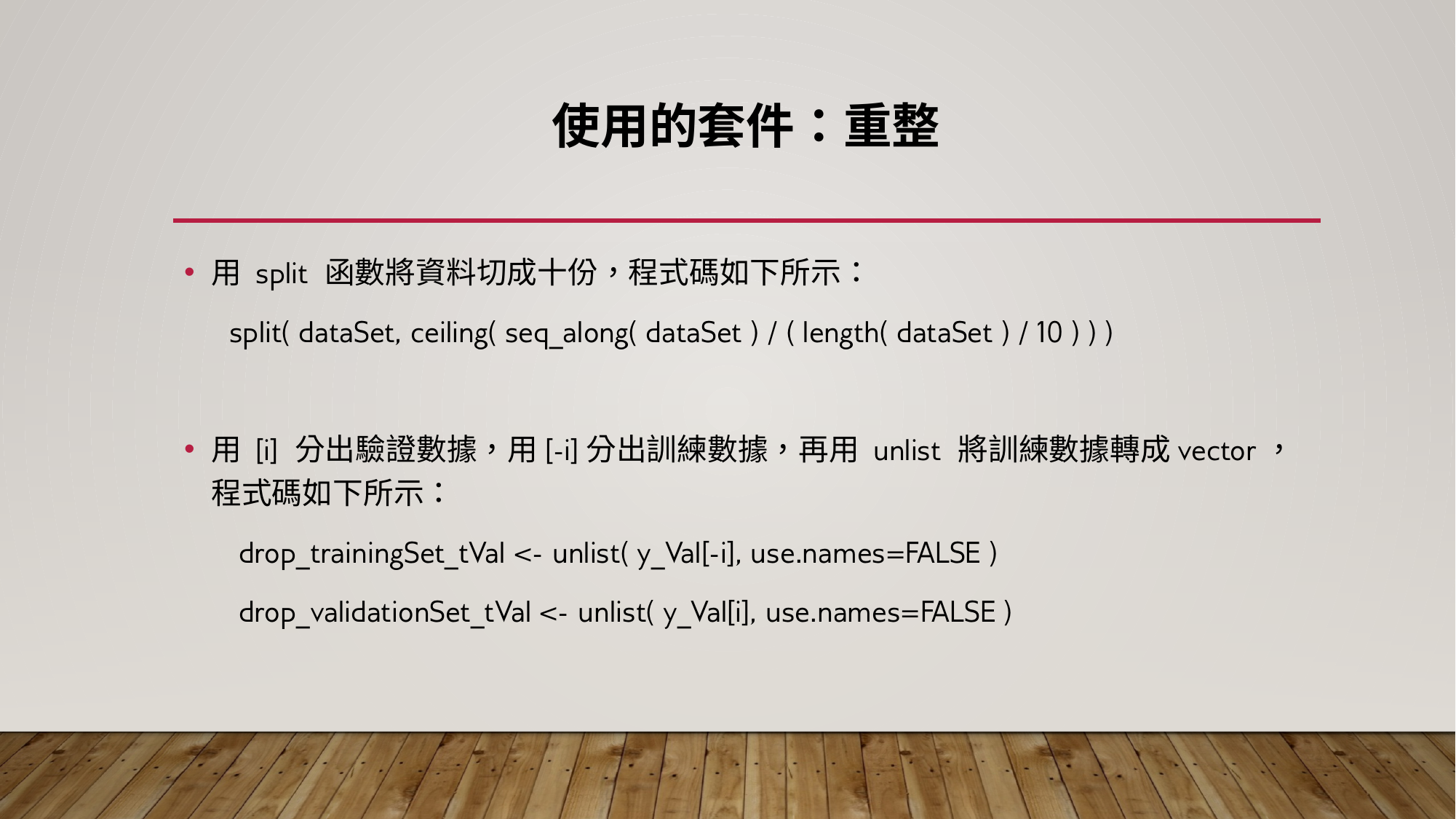

# 使用的套件：重整
用 split 函數將資料切成十份，程式碼如下所示：
     split( dataSet, ceiling( seq_along( dataSet ) / ( length( dataSet ) / 10 ) ) )

用 [i] 分出驗證數據，用[-i]分出訓練數據，再用 unlist 將訓練數據轉成vector，程式碼如下所示：
      drop_trainingSet_tVal <- unlist( y_Val[-i], use.names=FALSE )
      drop_validationSet_tVal <- unlist( y_Val[i], use.names=FALSE )